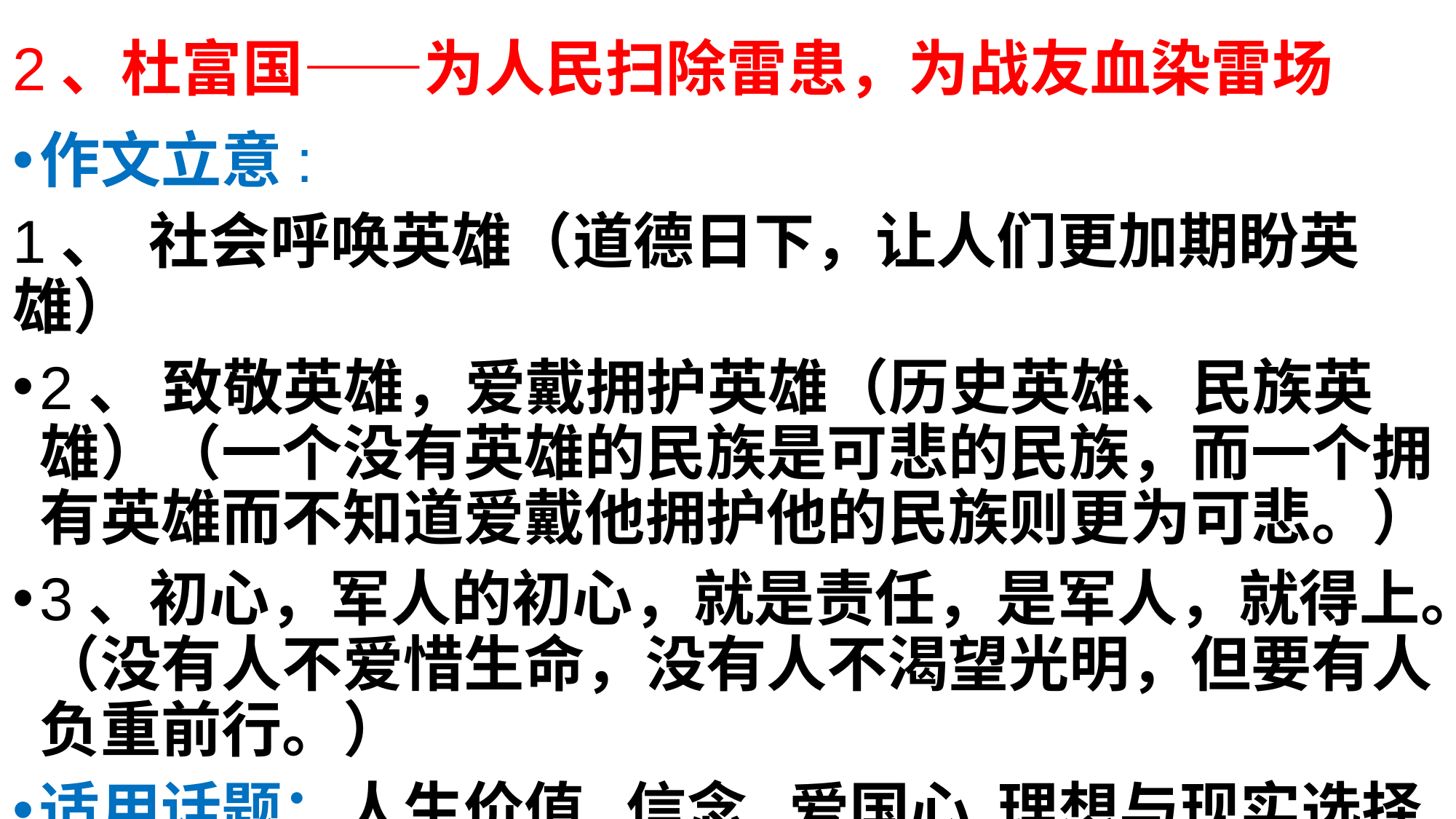

# 2、杜富国——为人民扫除雷患，为战友血染雷场
作文立意:
1、  社会呼唤英雄（道德日下，让人们更加期盼英雄）
2、 致敬英雄，爱戴拥护英雄（历史英雄、民族英雄）（一个没有英雄的民族是可悲的民族，而一个拥有英雄而不知道爱戴他拥护他的民族则更为可悲。）
3、初心，军人的初心，就是责任，是军人，就得上。（没有人不爱惜生命，没有人不渴望光明，但要有人负重前行。）
适用话题：人生价值   信念   爱国心  理想与现实选择